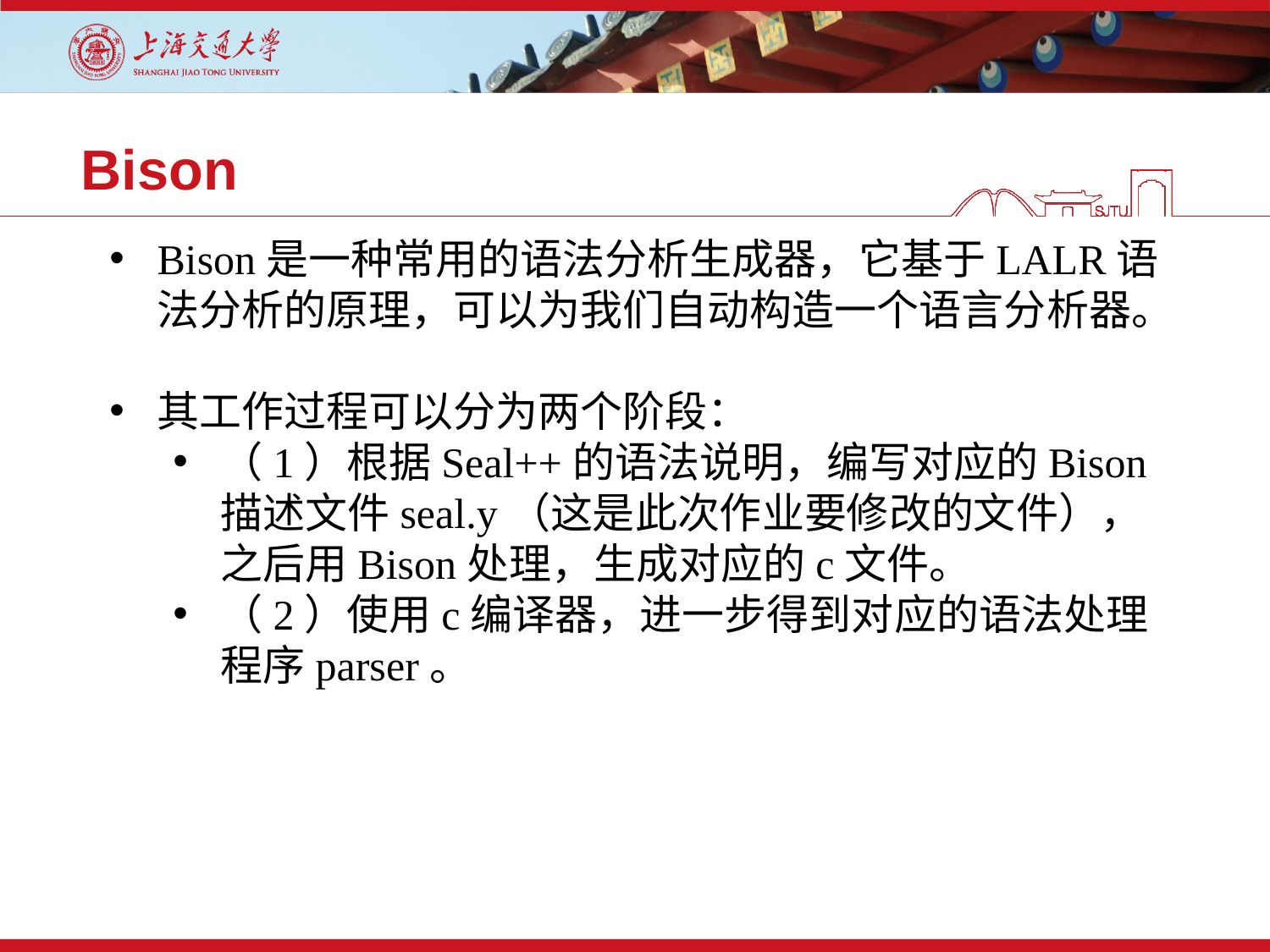

# Bison
Bison是一种常用的语法分析生成器，它基于LALR语法分析的原理，可以为我们自动构造一个语言分析器。

其工作过程可以分为两个阶段：
（1）根据Seal++的语法说明，编写对应的Bison描述文件seal.y（这是此次作业要修改的文件），之后用Bison处理，生成对应的c文件。
（2）使用c编译器，进一步得到对应的语法处理程序parser。